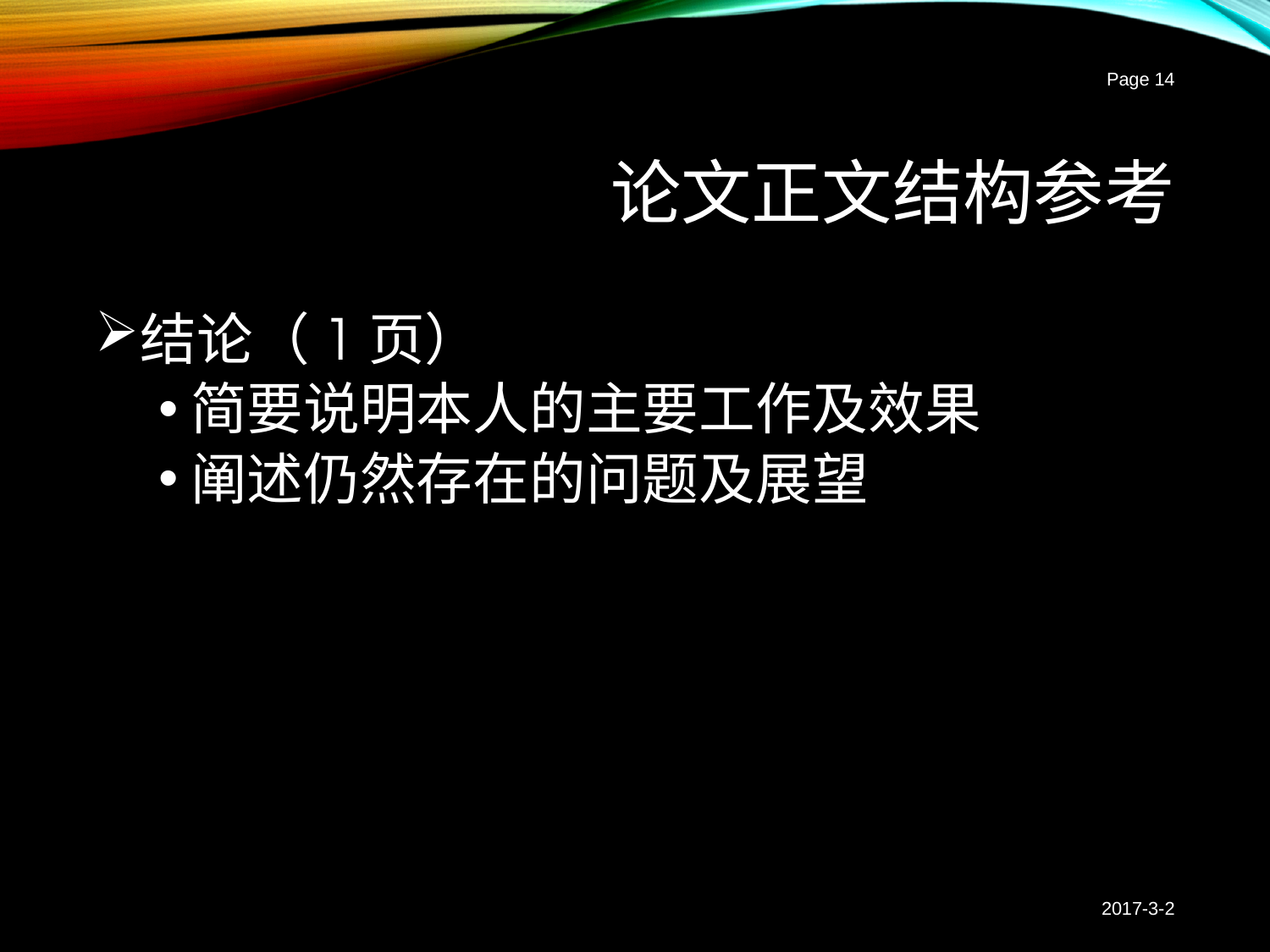

Page 14
# 论文正文结构参考
结论（1页）
简要说明本人的主要工作及效果
阐述仍然存在的问题及展望
2017-3-2